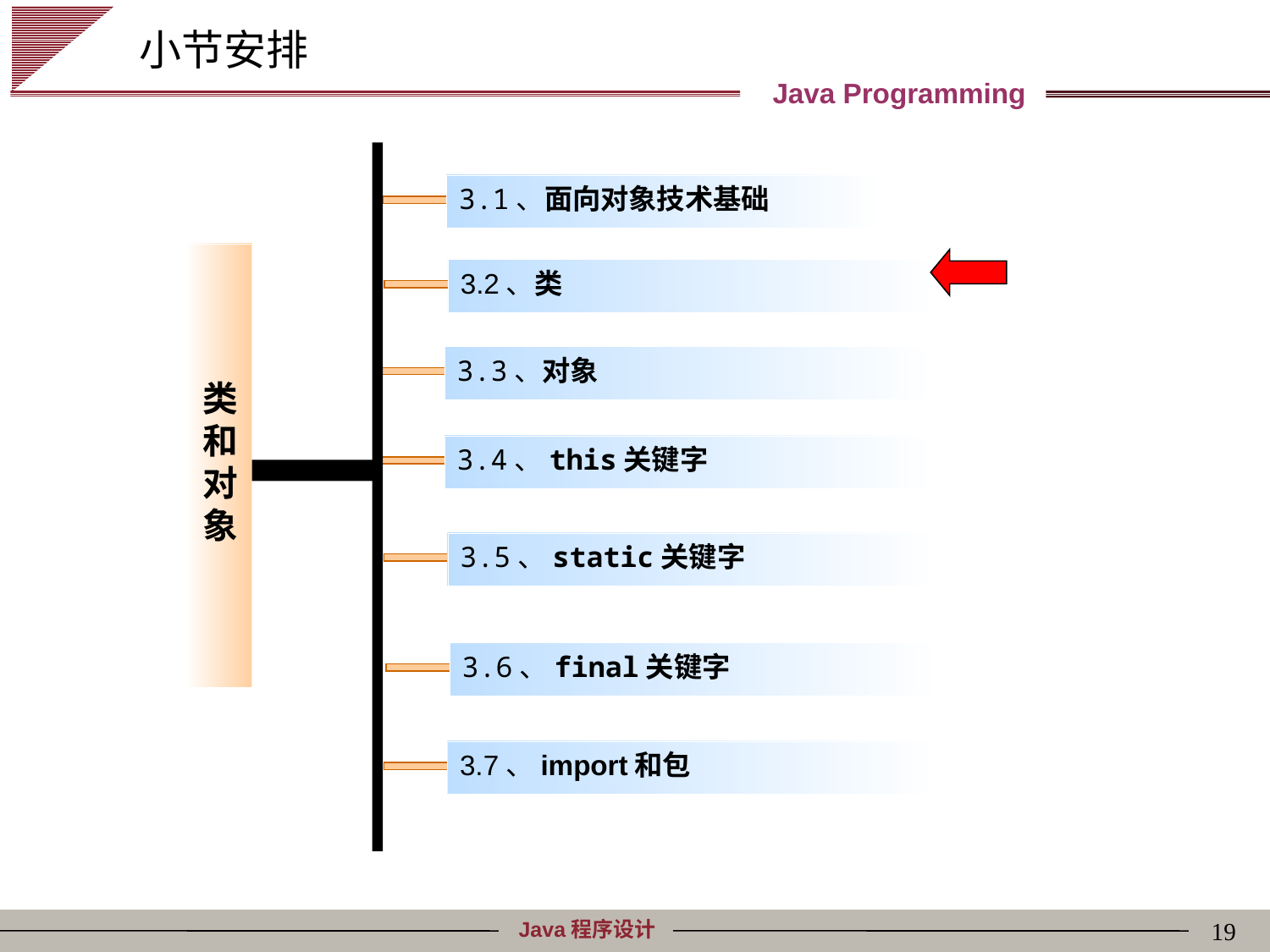

# 小节安排

3.1、面向对象技术基础

类和对象

3.2、类

3.3、对象

3.4、this关键字

3.5、static关键字

3.6、final关键字

3.7、import和包